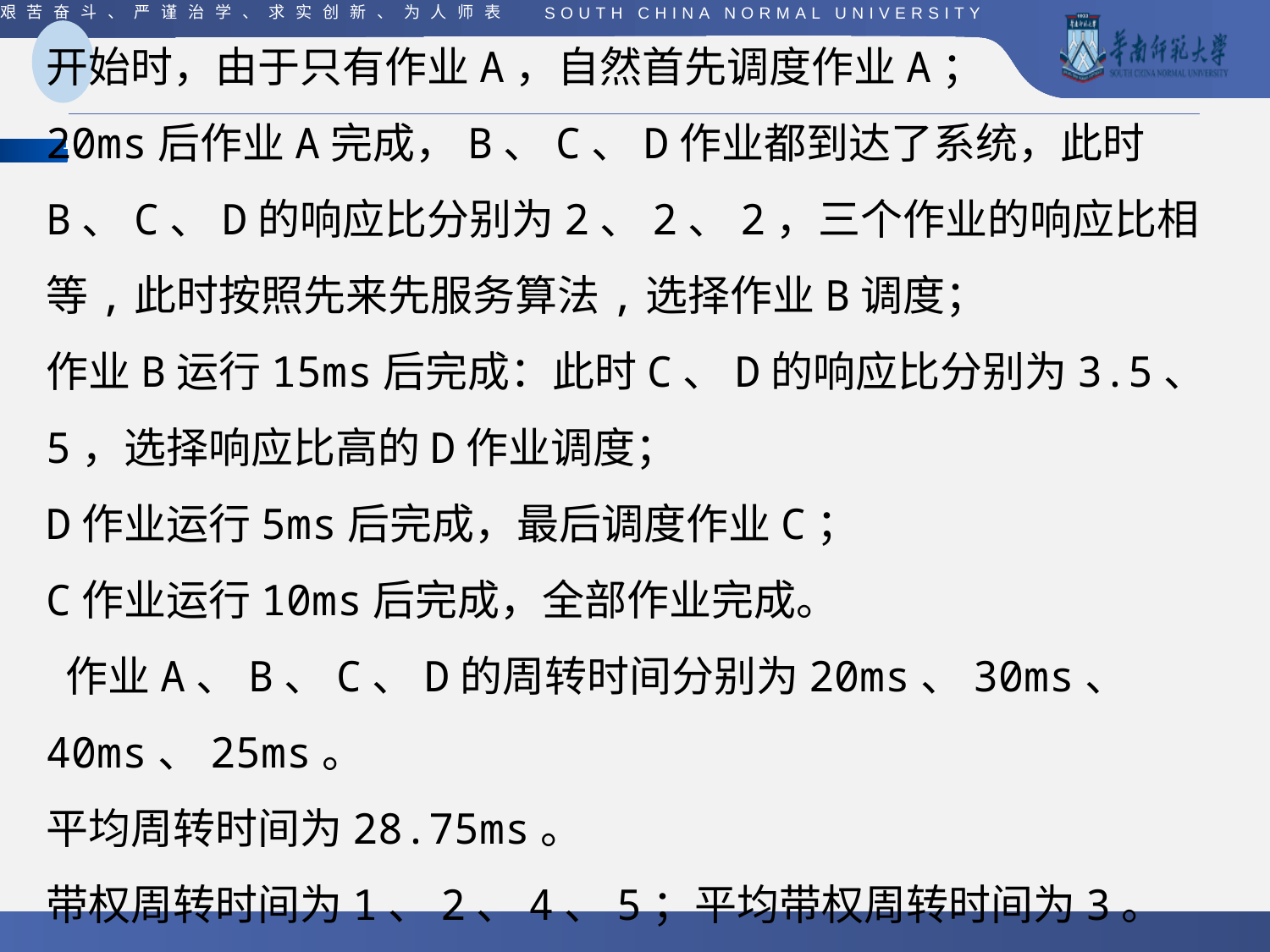

开始时，由于只有作业A，自然首先调度作业A；
20ms后作业A完成，B、C、D作业都到达了系统，此时B、C、D的响应比分别为2、2、2，三个作业的响应比相等,此时按照先来先服务算法,选择作业B调度；
作业B运行15ms后完成：此时C、D的响应比分别为3.5、5，选择响应比高的D作业调度；
D作业运行5ms后完成，最后调度作业C；
C作业运行10ms后完成，全部作业完成。
 作业A、B、C、D的周转时间分别为20ms、30ms、
40ms、25ms。
平均周转时间为28.75ms。
带权周转时间为1、2、4、5；平均带权周转时间为3。

174